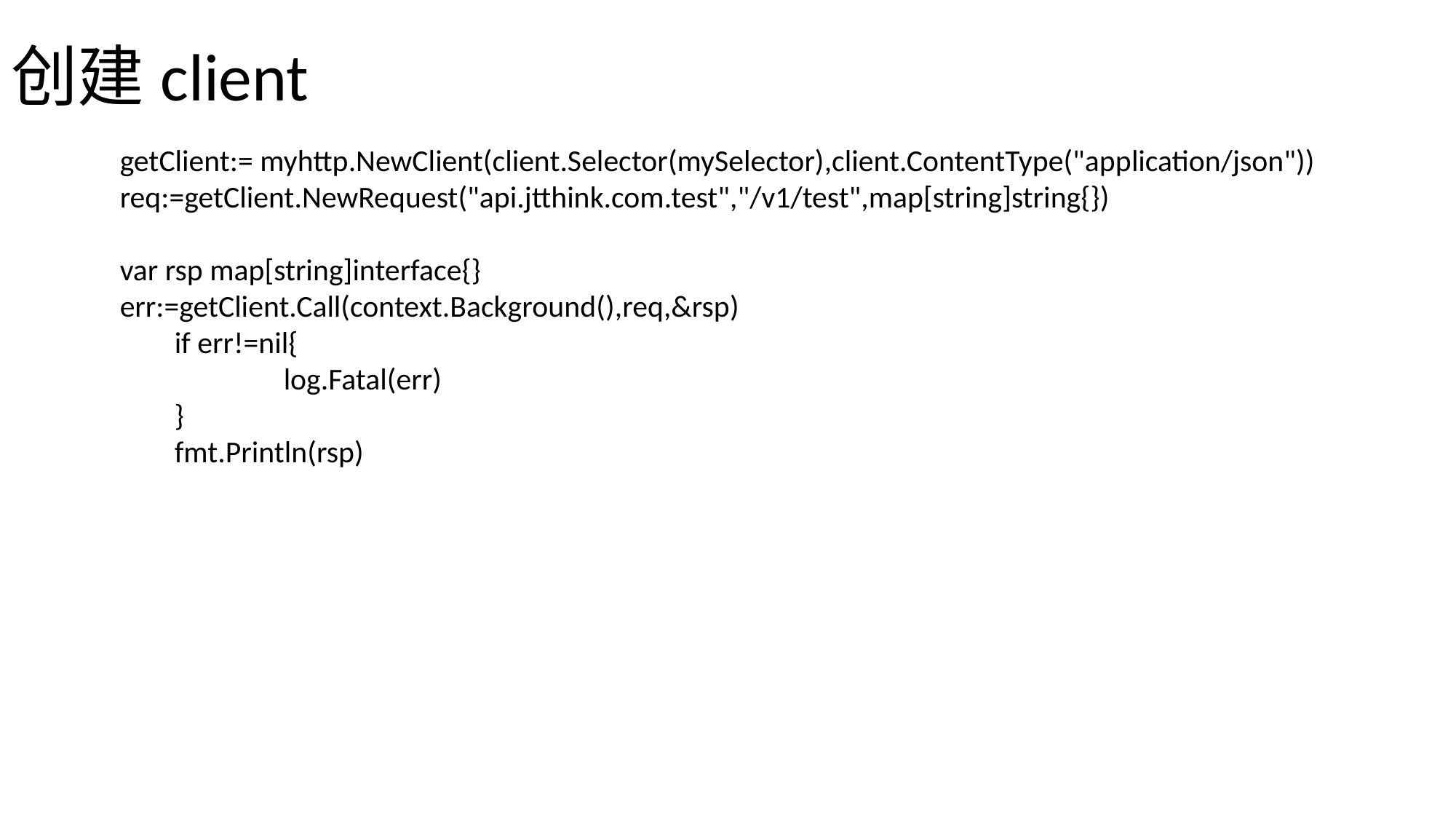

# 创建client
 	getClient:= myhttp.NewClient(client.Selector(mySelector),client.ContentType("application/json"))
	req:=getClient.NewRequest("api.jtthink.com.test","/v1/test",map[string]string{})

	var rsp map[string]interface{}
err:=getClient.Call(context.Background(),req,&rsp)
	if err!=nil{
		log.Fatal(err)
	}
	fmt.Println(rsp)